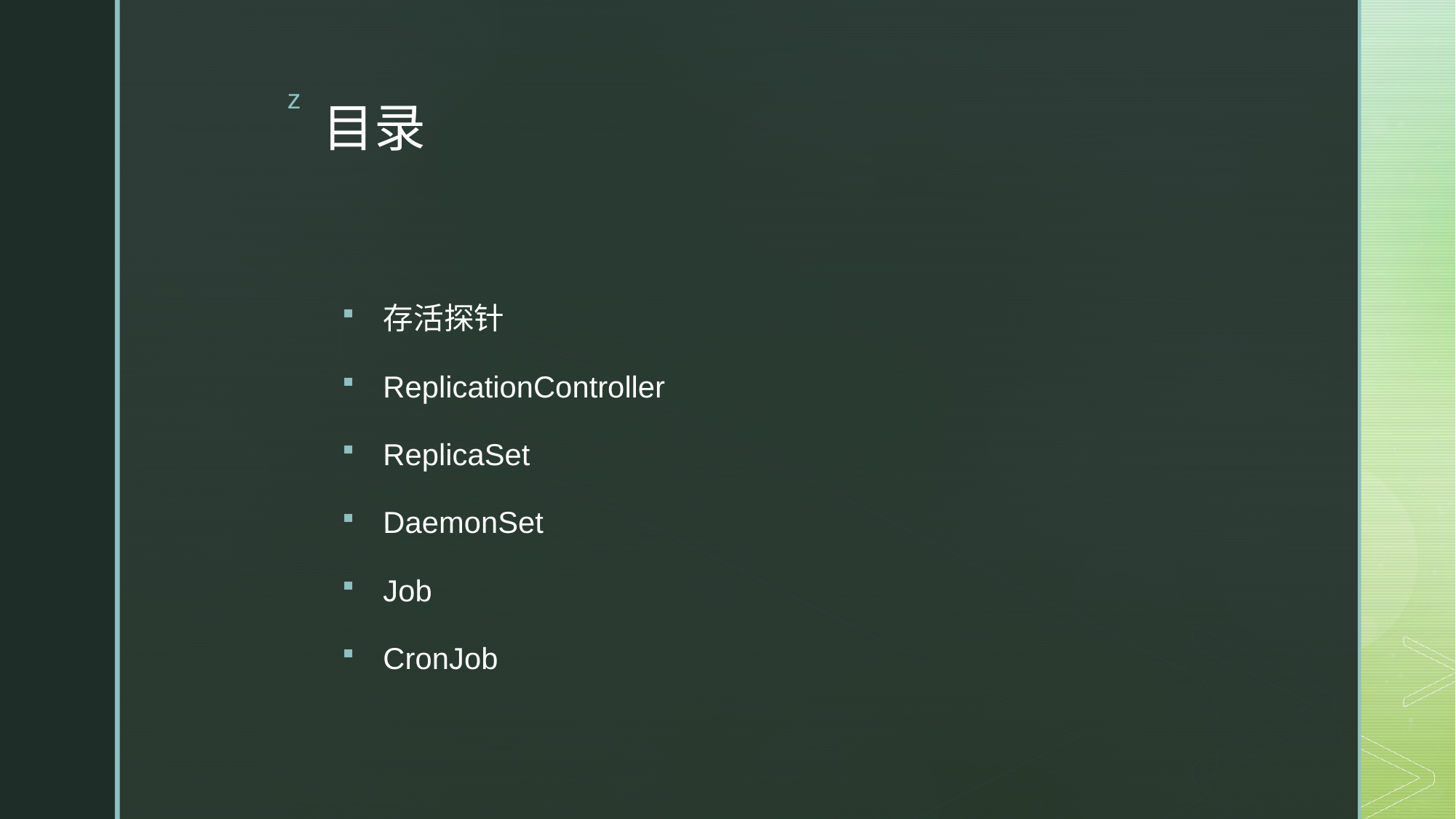

# 目录
存活探针
ReplicationController
ReplicaSet
DaemonSet
Job
CronJob